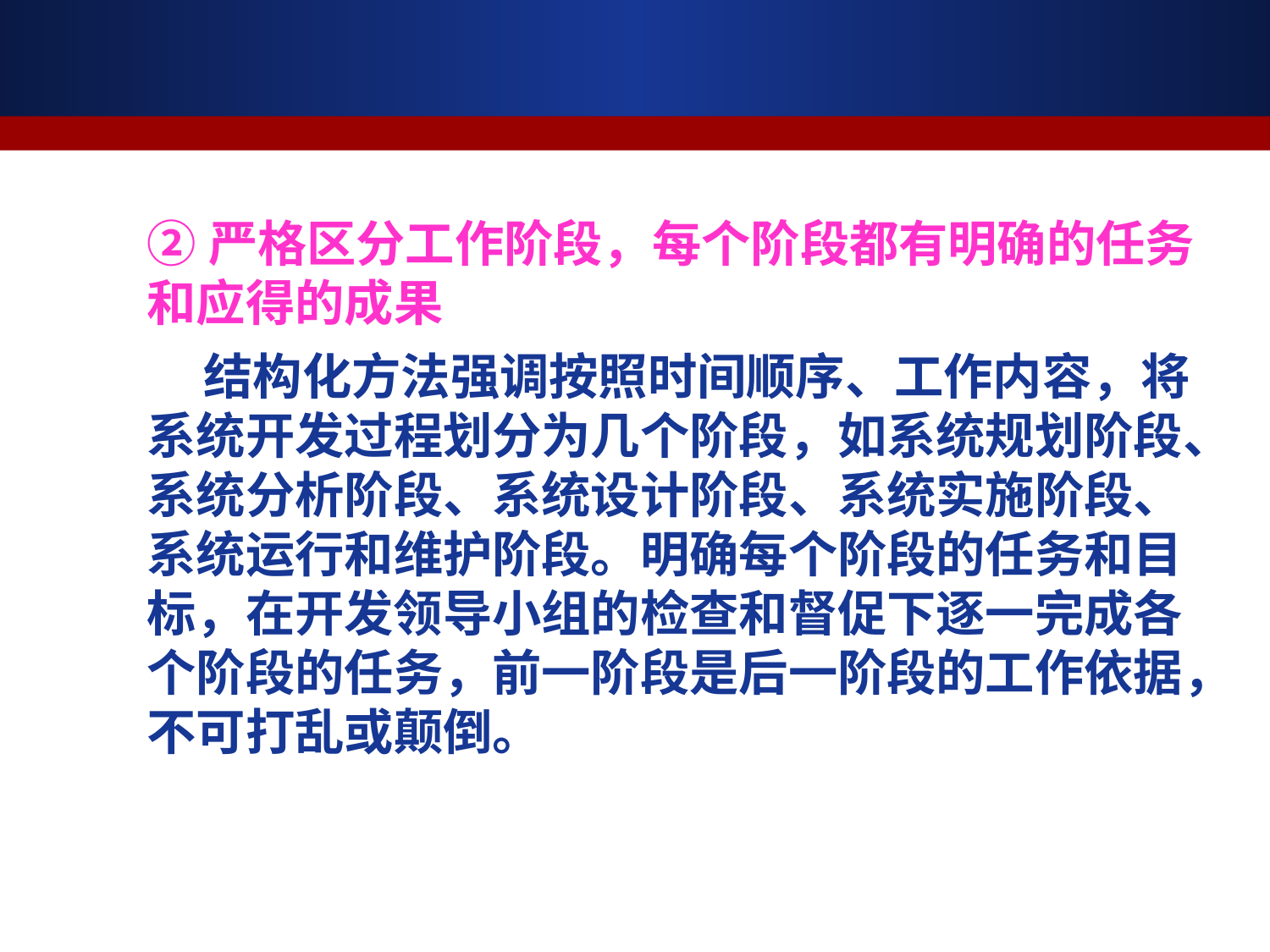

②严格区分工作阶段，每个阶段都有明确的任务和应得的成果
    结构化方法强调按照时间顺序、工作内容，将系统开发过程划分为几个阶段，如系统规划阶段、系统分析阶段、系统设计阶段、系统实施阶段、系统运行和维护阶段。明确每个阶段的任务和目标，在开发领导小组的检查和督促下逐一完成各个阶段的任务，前一阶段是后一阶段的工作依据，不可打乱或颠倒。